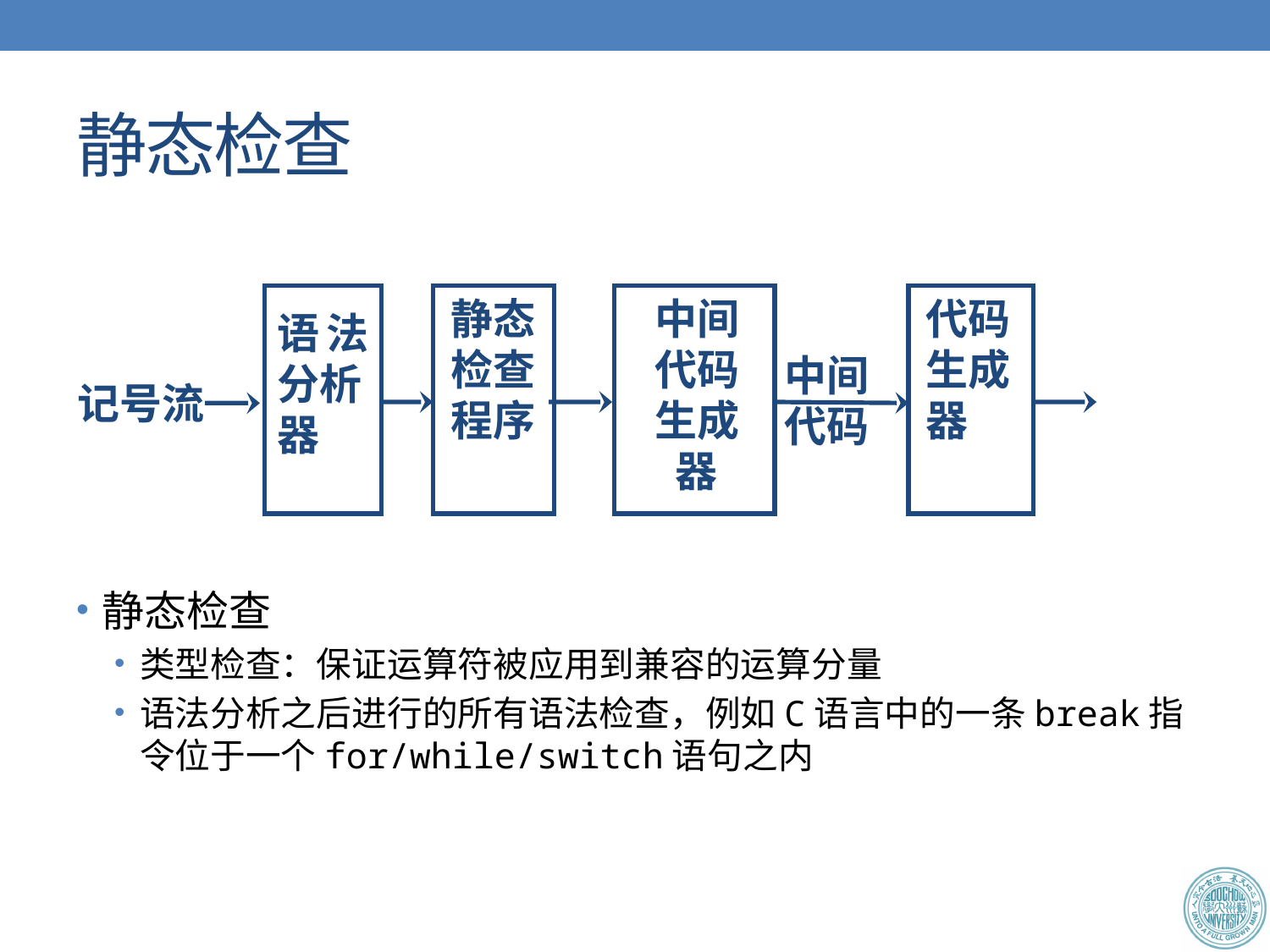

# 静态检查

静态检查
类型检查：保证运算符被应用到兼容的运算分量
语法分析之后进行的所有语法检查，例如C语言中的一条break指令位于一个for/while/switch语句之内

语法分析
器
静态
检查
程序
中间
代码
生成
器
代码
生成
器
中间
代码
记号流